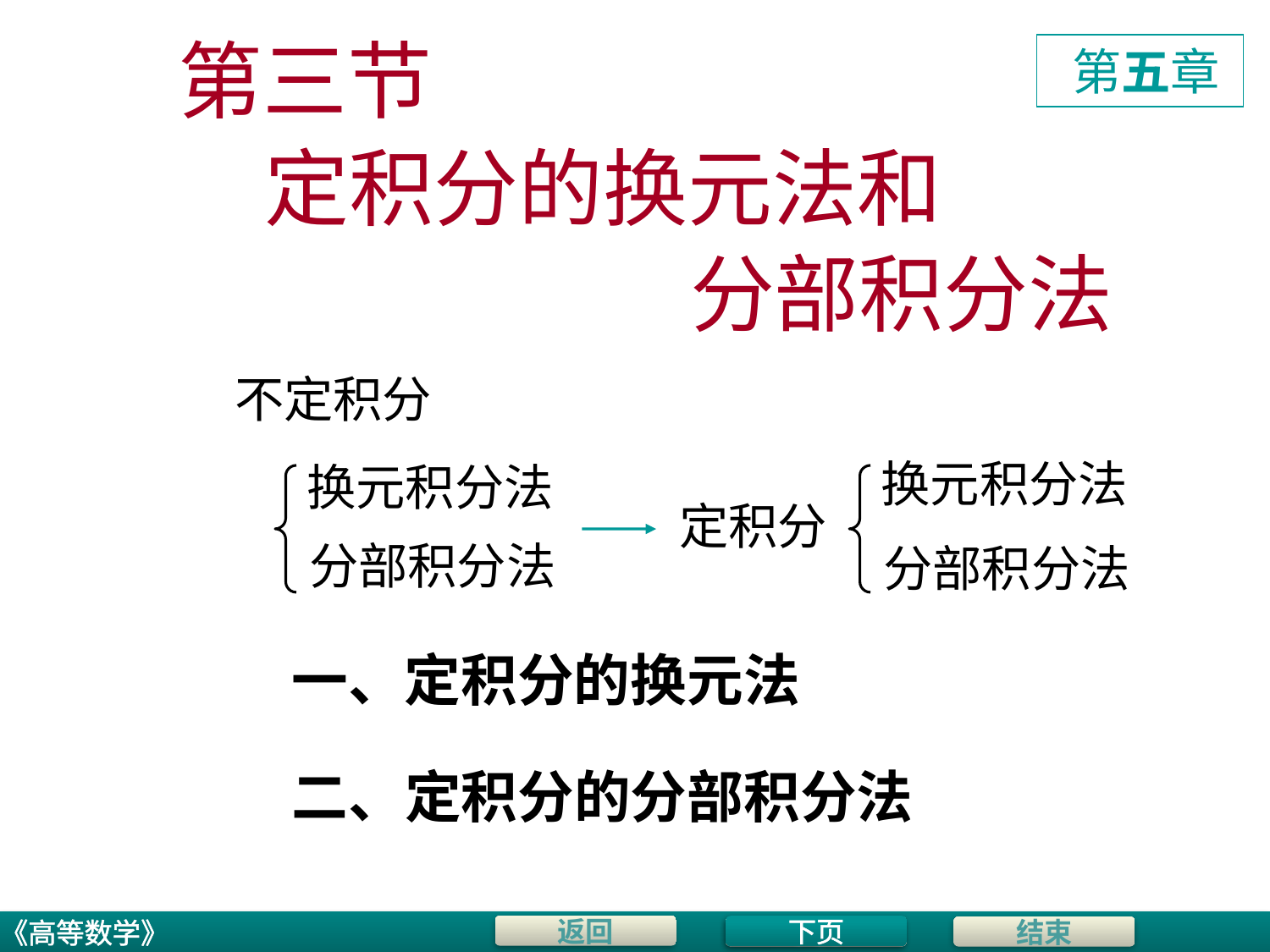

# 第三节
 第五章
定积分的换元法和
分部积分法
不定积分
换元积分法
换元积分法

定积分
分部积分法

分部积分法
一、定积分的换元法
二、定积分的分部积分法
下页